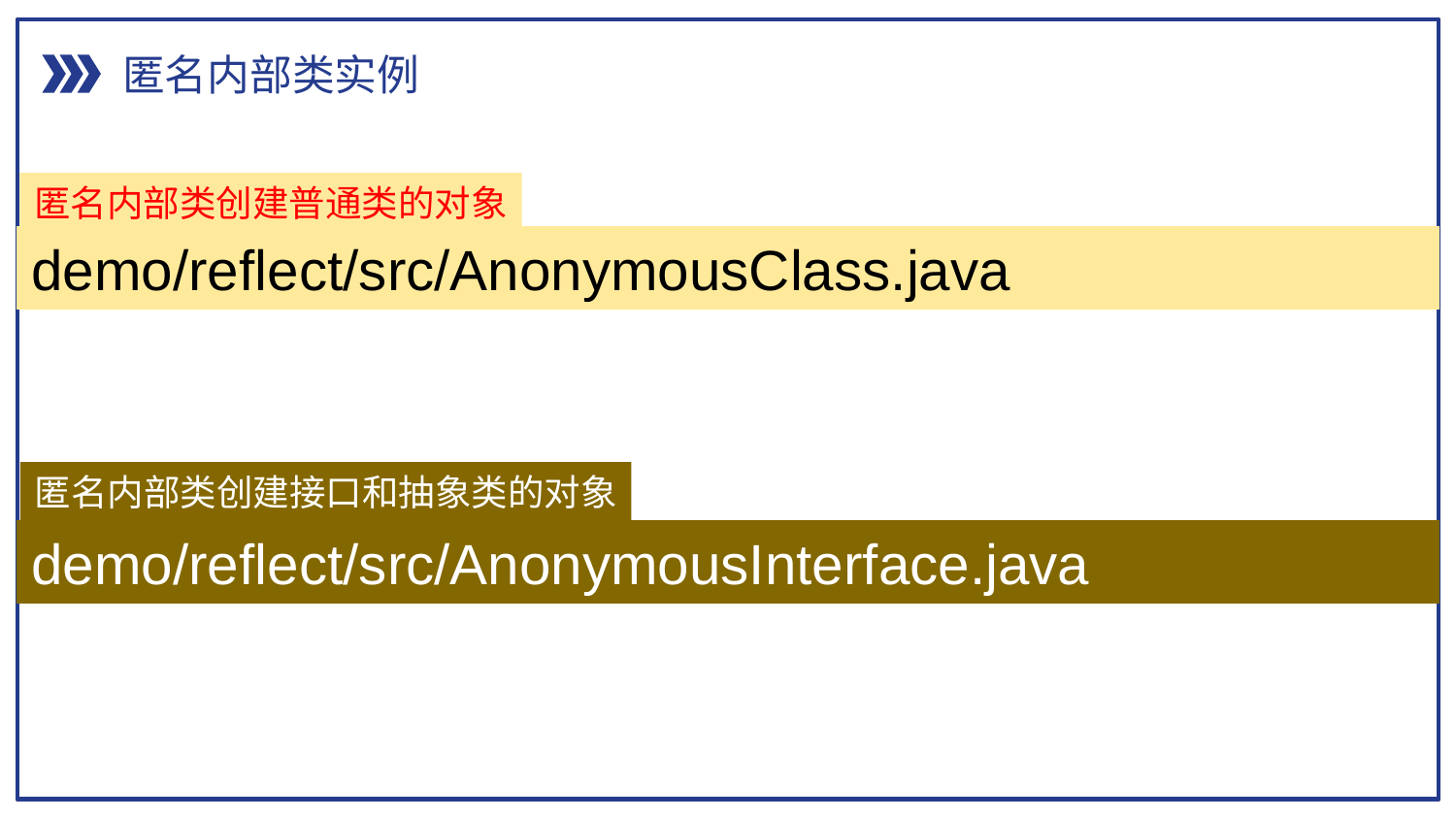

匿名内部类实例

匿名内部类创建普通类的对象
demo/reflect/src/AnonymousClass.java
匿名内部类创建接口和抽象类的对象
demo/reflect/src/AnonymousInterface.java